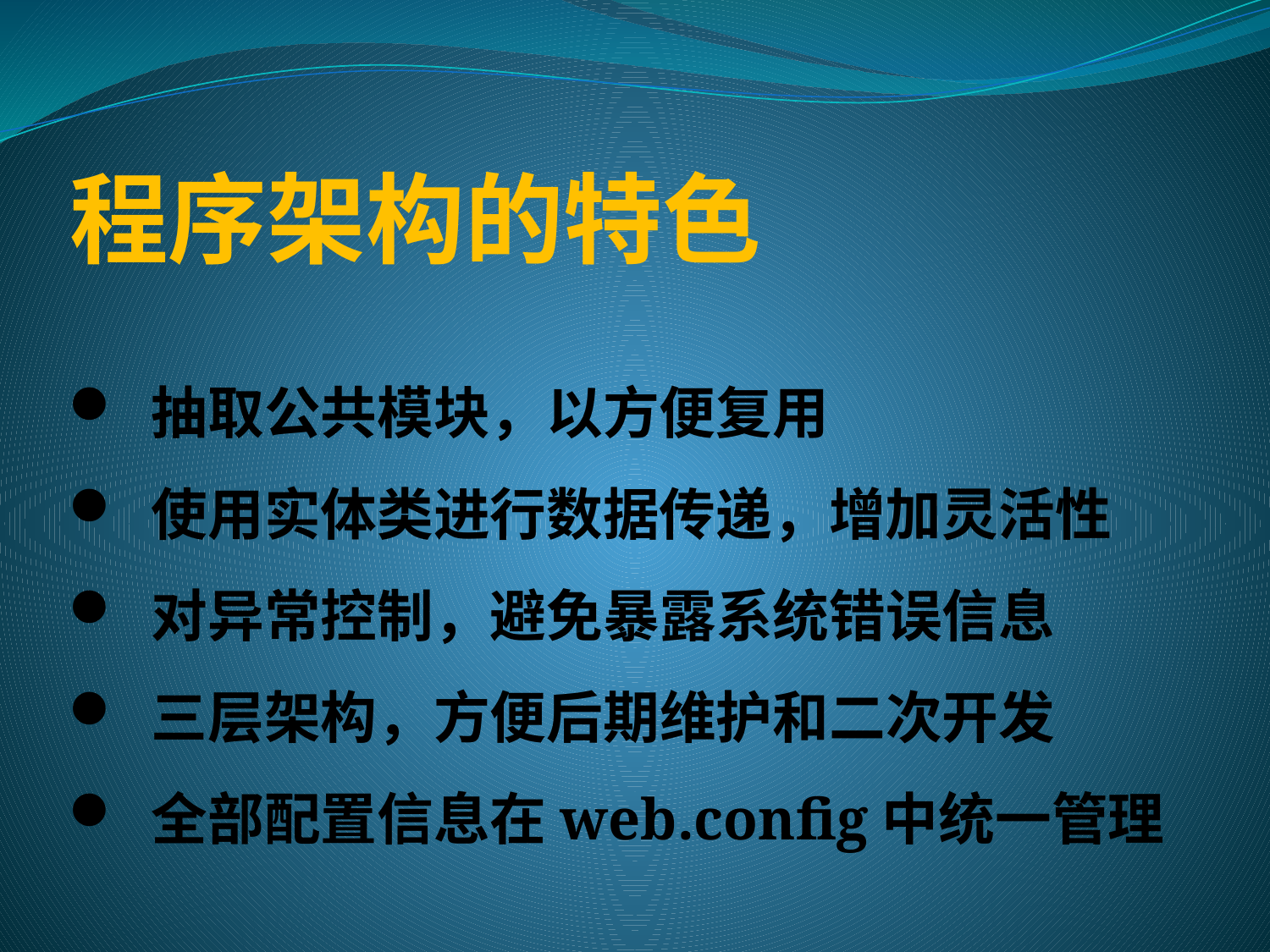

# 程序架构的特色
 抽取公共模块，以方便复用
 使用实体类进行数据传递，增加灵活性
 对异常控制，避免暴露系统错误信息
 三层架构，方便后期维护和二次开发
 全部配置信息在web.config中统一管理